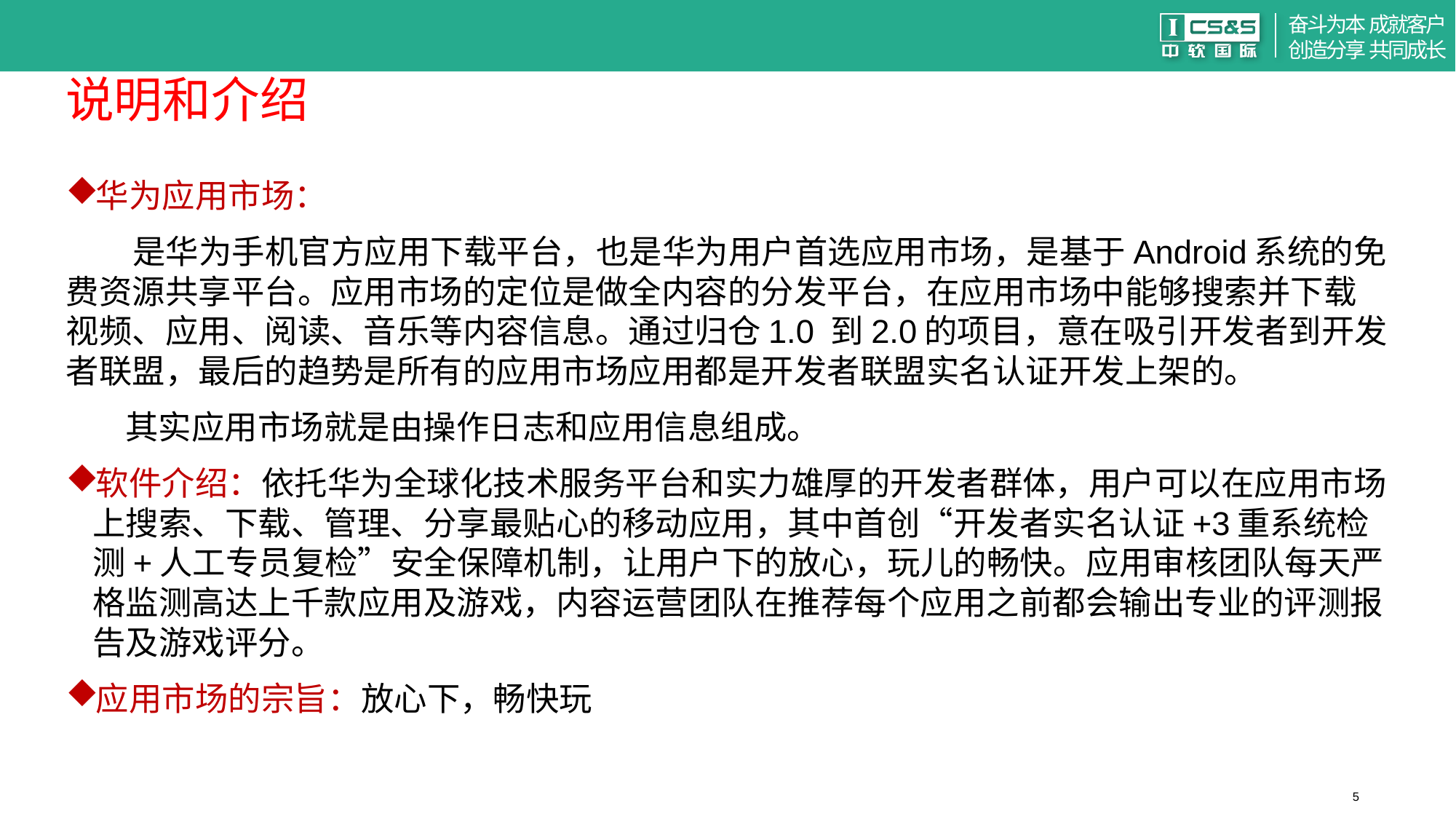

# 说明和介绍
华为应用市场：
        是华为手机官方应用下载平台，也是华为用户首选应用市场，是基于Android系统的免费资源共享平台。应用市场的定位是做全内容的分发平台，在应用市场中能够搜索并下载  视频、应用、阅读、音乐等内容信息。通过归仓1.0 到2.0的项目，意在吸引开发者到开发者联盟，最后的趋势是所有的应用市场应用都是开发者联盟实名认证开发上架的。
       其实应用市场就是由操作日志和应用信息组成。
软件介绍：依托华为全球化技术服务平台和实力雄厚的开发者群体，用户可以在应用市场上搜索、下载、管理、分享最贴心的移动应用，其中首创“开发者实名认证+3重系统检测+人工专员复检”安全保障机制，让用户下的放心，玩儿的畅快。应用审核团队每天严格监测高达上千款应用及游戏，内容运营团队在推荐每个应用之前都会输出专业的评测报告及游戏评分。
应用市场的宗旨：放心下，畅快玩